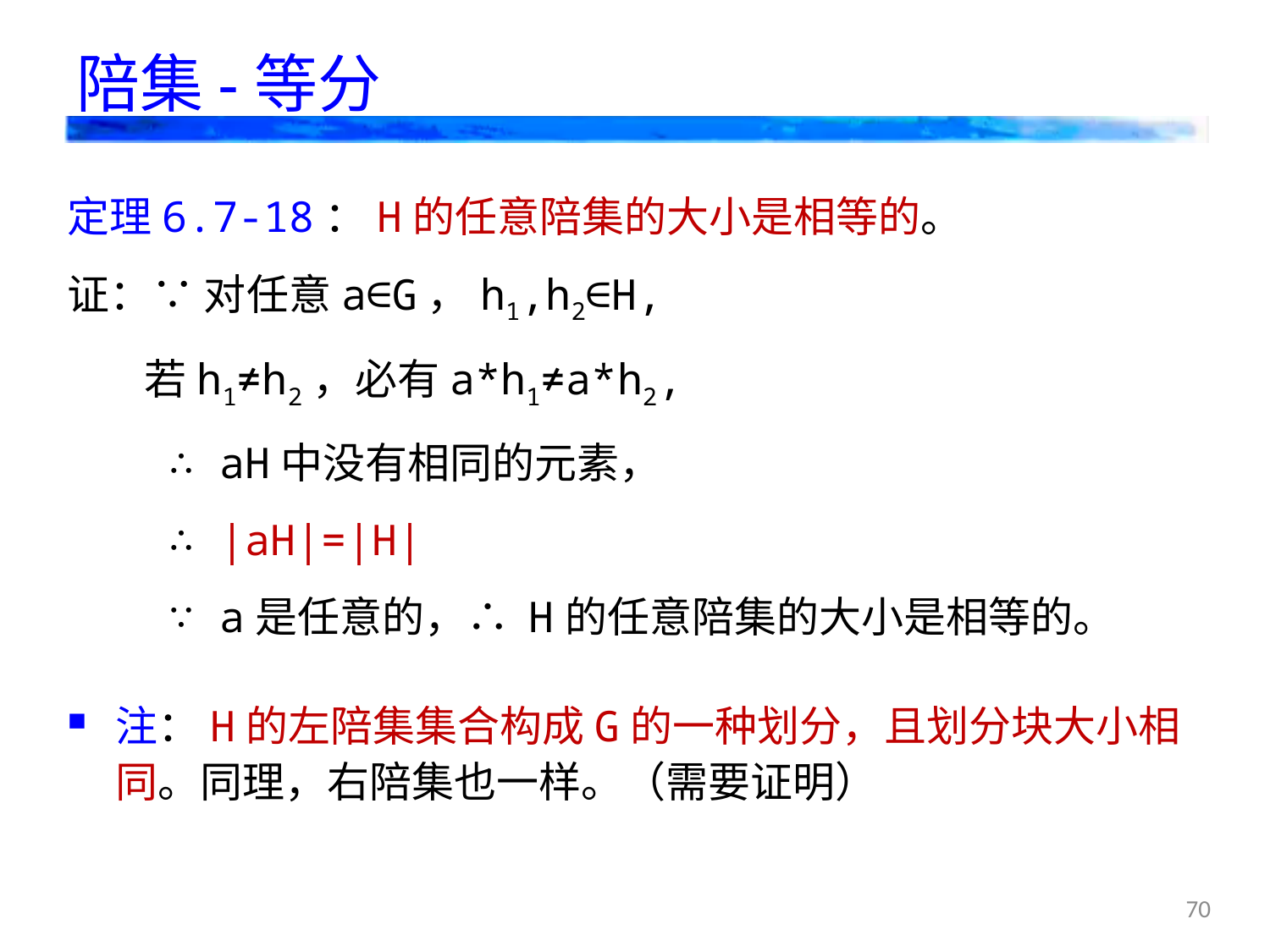

# 陪集-等分
定理6.7-18：H的任意陪集的大小是相等的。
证：∵ 对任意a∈G，h1,h2∈H,
       若h1≠h2，必有a*h1≠a*h2,
    ∴ aH中没有相同的元素，
    ∴ |aH|=|H|
    ∵ a是任意的，∴ H的任意陪集的大小是相等的。
注：H的左陪集集合构成G的一种划分，且划分块大小相同。同理，右陪集也一样。（需要证明）
70